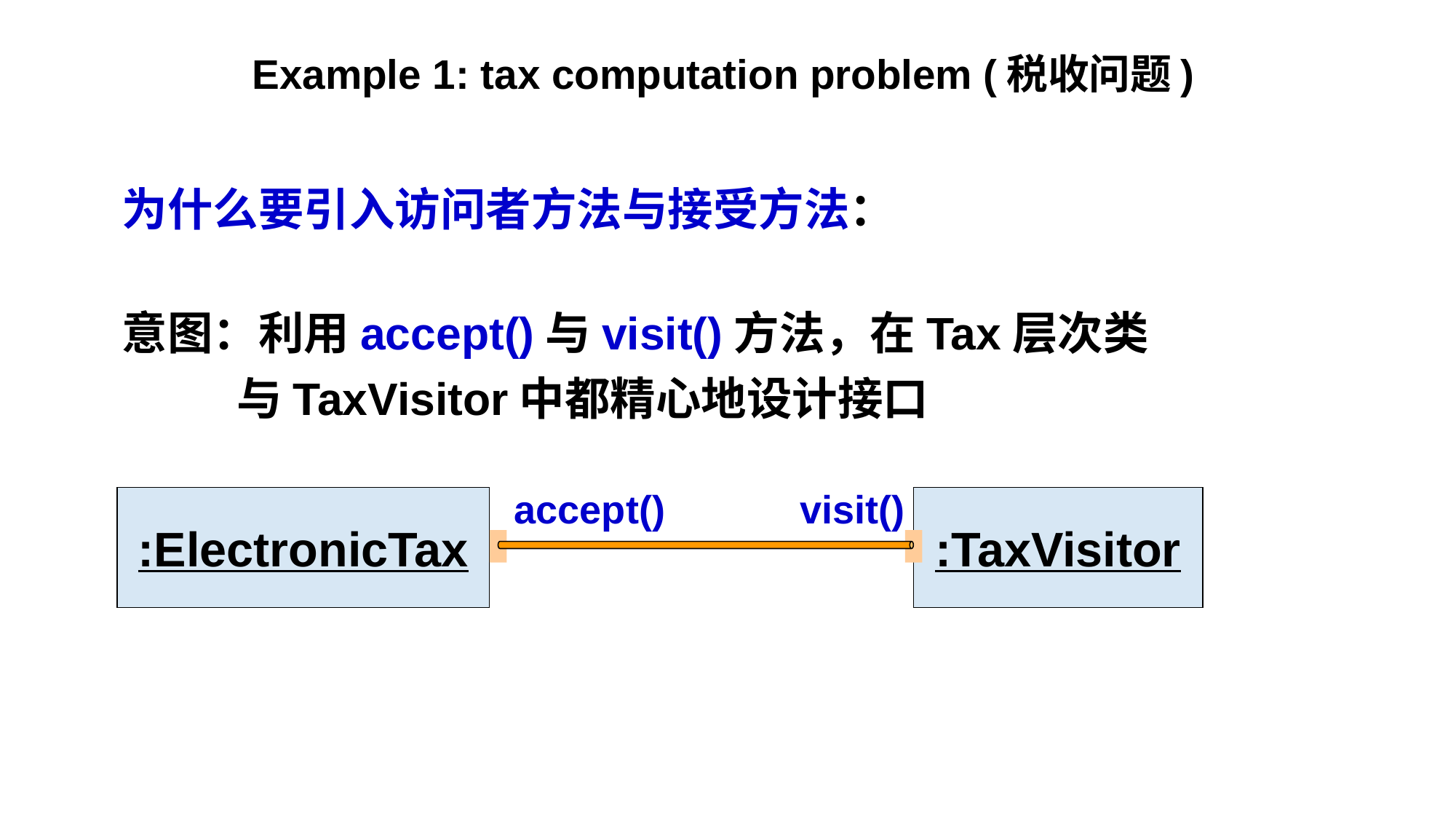

# Example 1: tax computation problem (税收问题)
为什么要引入访问者方法与接受方法：

意图：利用accept()与visit()方法，在Tax层次类
          与TaxVisitor中都精心地设计接口

accept()
visit()
:ElectronicTax
:TaxVisitor

13